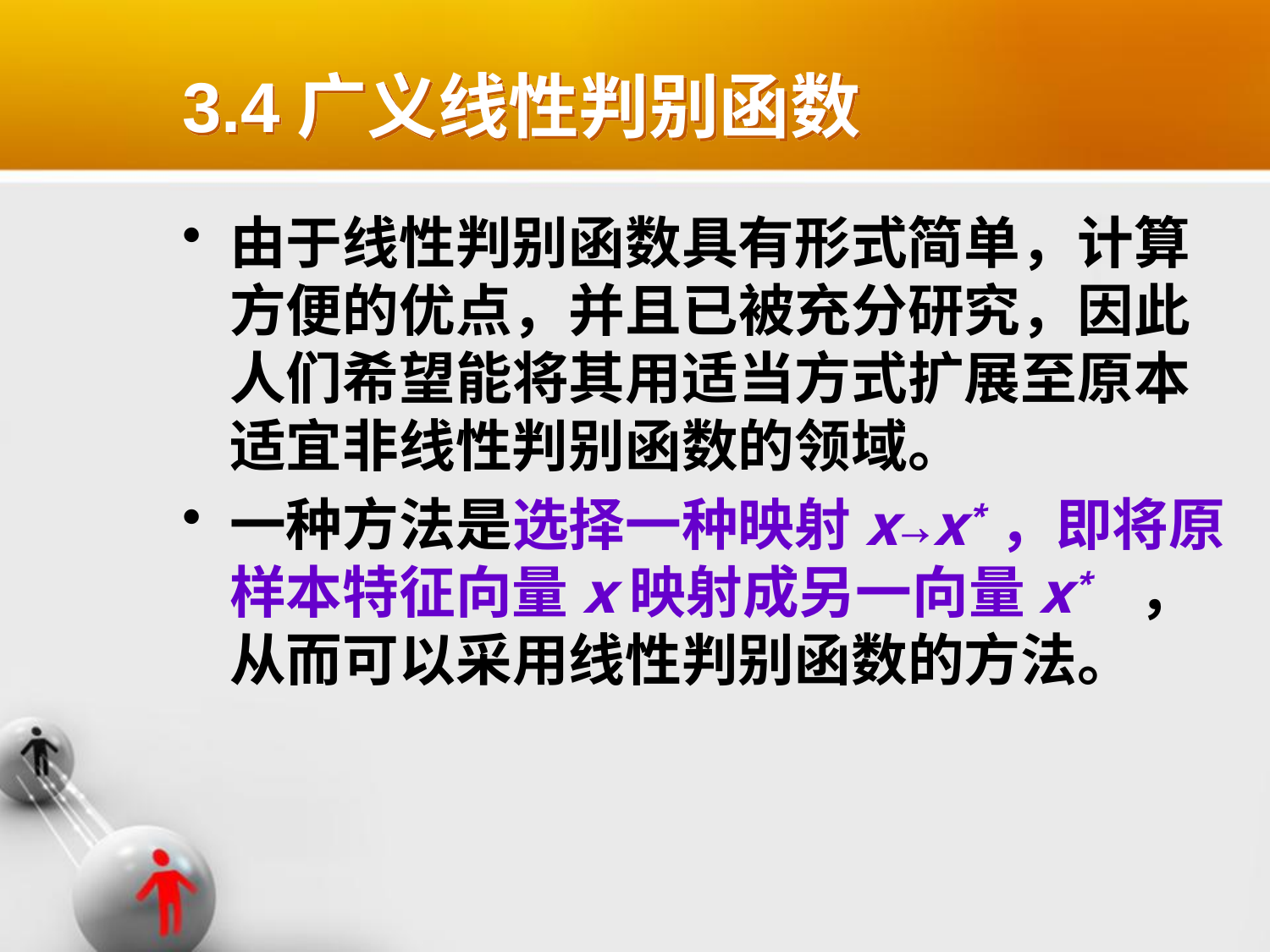

# 3.4广义线性判别函数
由于线性判别函数具有形式简单，计算方便的优点，并且已被充分研究，因此人们希望能将其用适当方式扩展至原本适宜非线性判别函数的领域。
一种方法是选择一种映射x→x*，即将原样本特征向量x映射成另一向量x* ，从而可以采用线性判别函数的方法。